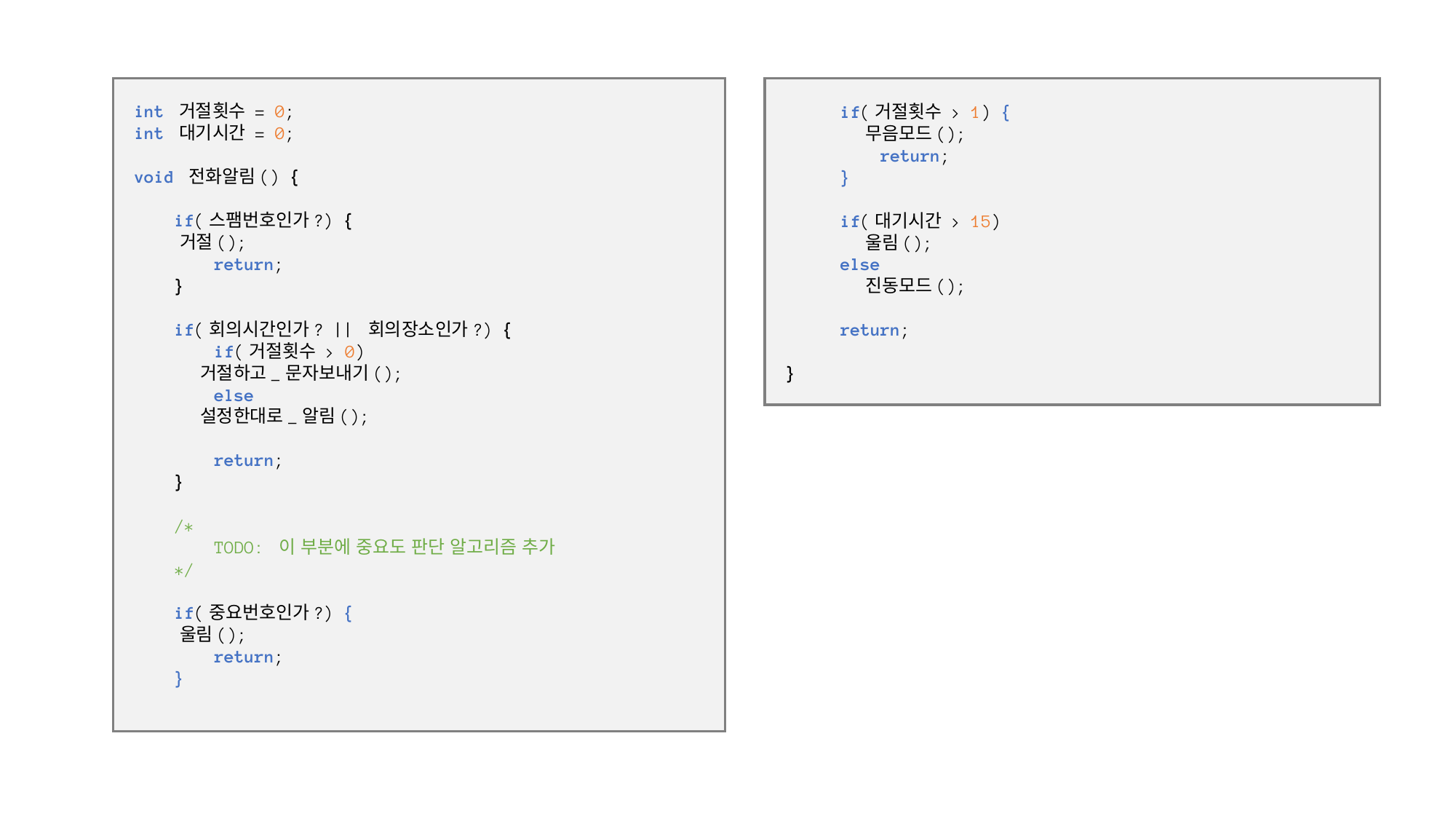

int 거절횟수 = 0;
int 대기시간 = 0;

void 전화알림() {

    if(스팸번호인가?) {
        거절();
        return;
    }

    if(회의시간인가? || 회의장소인가?) {
        if(거절횟수 > 0)
            거절하고_문자보내기();
        else
            설정한대로_알림();

        return;
    }

    /*
        TODO: 이 부분에 중요도 판단 알고리즘 추가
    */

    if(중요번호인가?) {
        울림();
        return;
    }

if(거절횟수 > 1) {
    무음모드();
    return;
}

if(대기시간 > 15)
    울림();
else
    진동모드();

return;

}